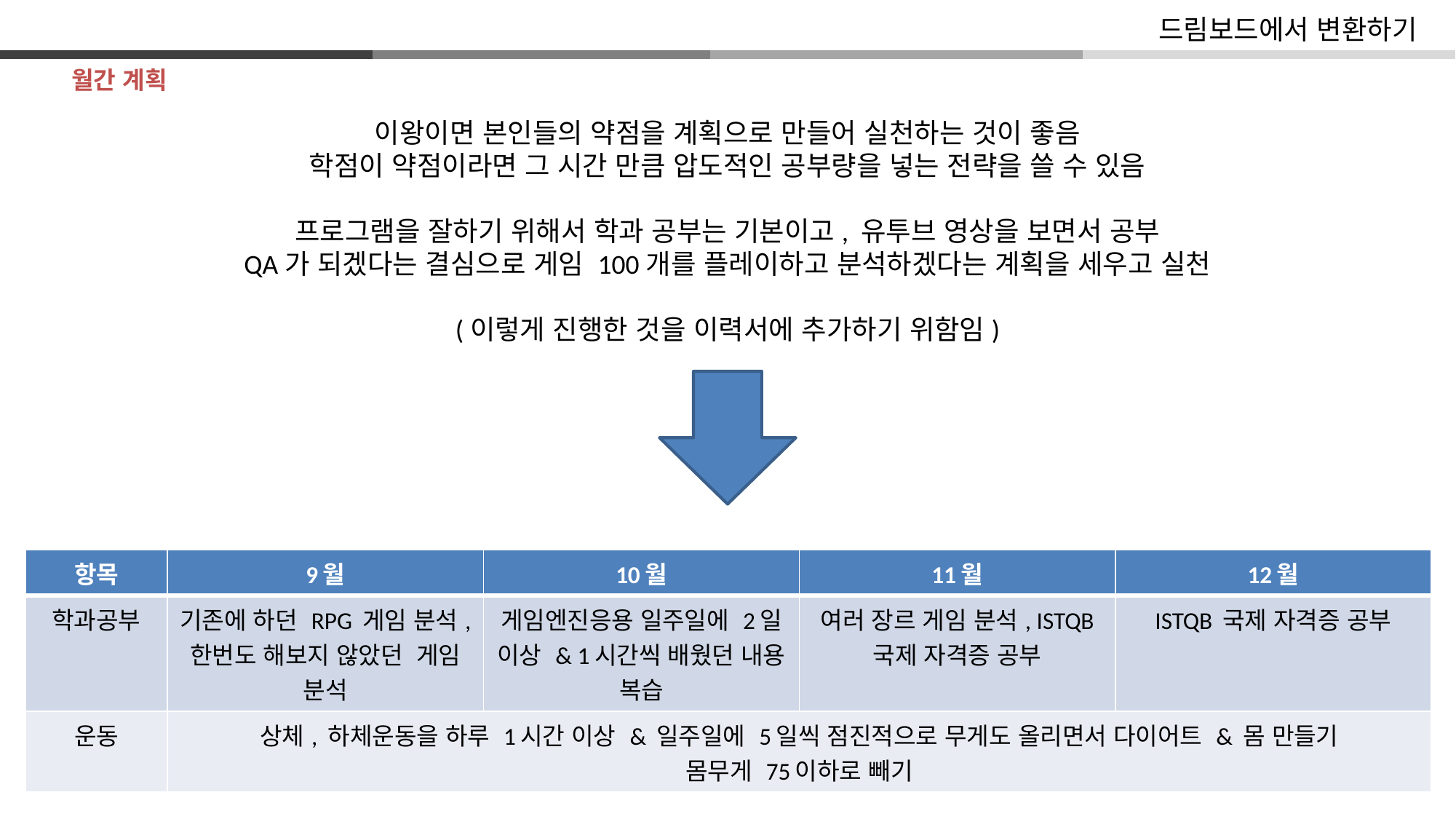

드림보드에서 변환하기
월간 계획
이왕이면 본인들의 약점을 계획으로 만들어 실천하는 것이 좋음
학점이 약점이라면 그 시간 만큼 압도적인 공부량을 넣는 전략을 쓸 수 있음

프로그램을 잘하기 위해서 학과 공부는 기본이고, 유투브 영상을 보면서 공부
QA가 되겠다는 결심으로 게임 100개를 플레이하고 분석하겠다는 계획을 세우고 실천

(이렇게 진행한 것을 이력서에 추가하기 위함임)

| 항목 | 9월 | 10월 | 11월 | 12월 |
| --- | --- | --- | --- | --- |
| 학과공부 | 기존에 하던 RPG 게임 분석, 한번도 해보지 않았던 게임 분석 | 게임엔진응용 일주일에 2일 이상 & 1시간씩 배웠던 내용 복습 | 여러 장르 게임 분석, ISTQB 국제 자격증 공부 | ISTQB 국제 자격증 공부 |
| 운동 | 상체, 하체운동을 하루 1시간 이상 & 일주일에 5일씩 점진적으로 무게도 올리면서 다이어트 & 몸 만들기 몸무게 75이하로 빼기 |  |  |  |
1